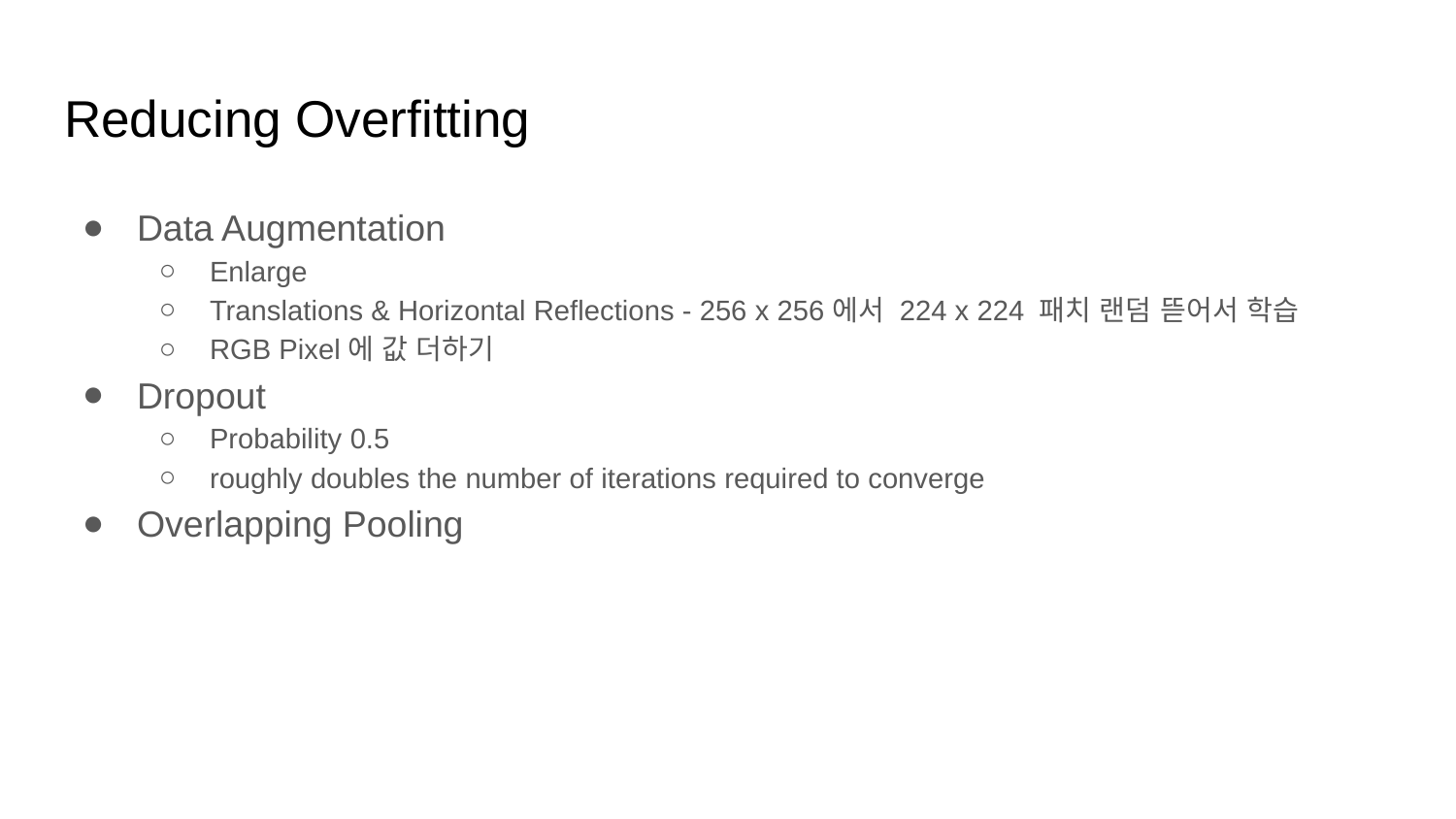

# Reducing Overfitting
Data Augmentation
Enlarge
Translations & Horizontal Reflections - 256 x 256에서 224 x 224 패치 랜덤 뜯어서 학습
RGB Pixel에 값 더하기
Dropout
Probability 0.5
roughly doubles the number of iterations required to converge
Overlapping Pooling